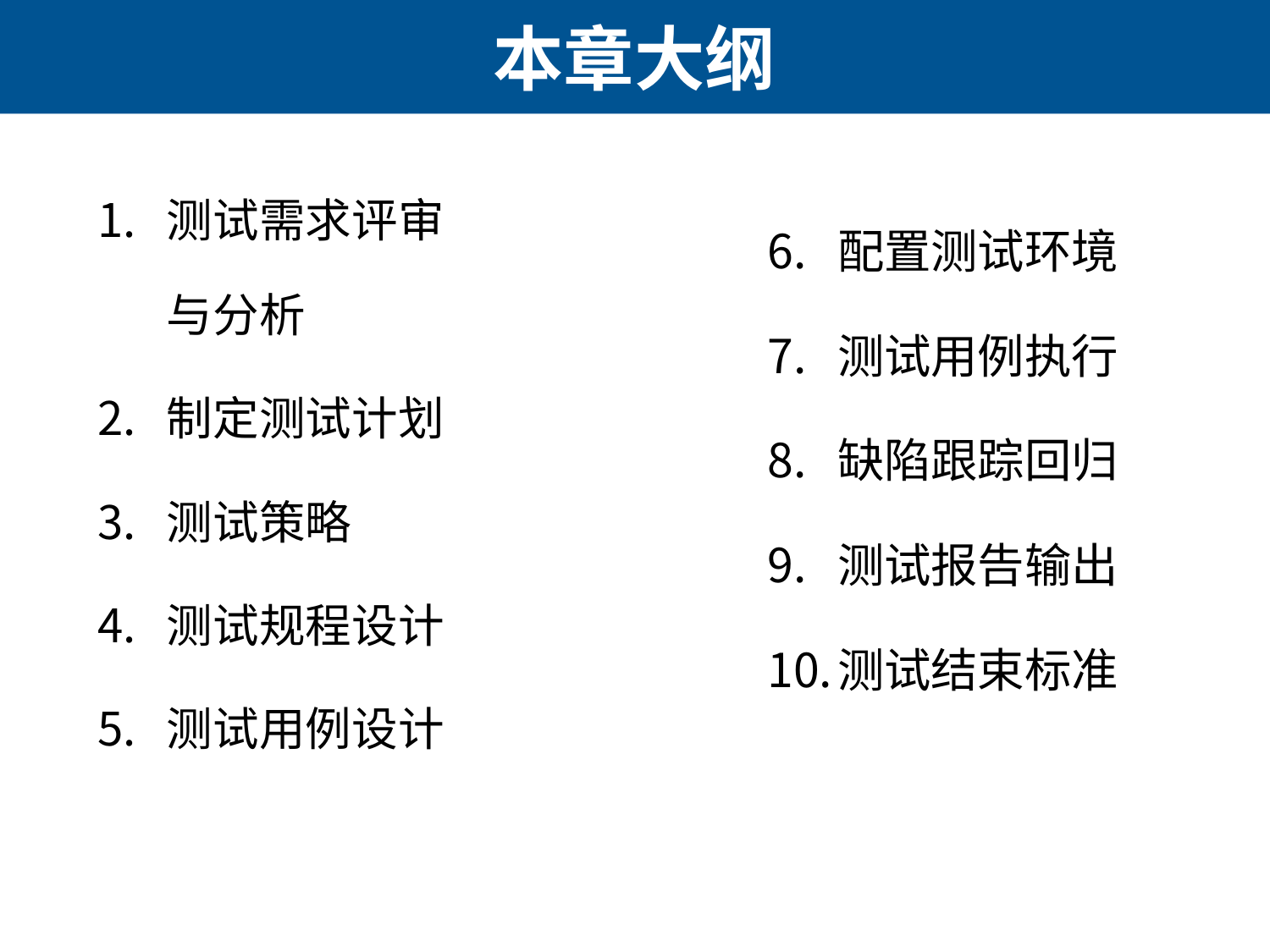

# 本章大纲
测试需求评审与分析
制定测试计划
测试策略
测试规程设计
测试用例设计
配置测试环境
测试用例执行
缺陷跟踪回归
测试报告输出
测试结束标准